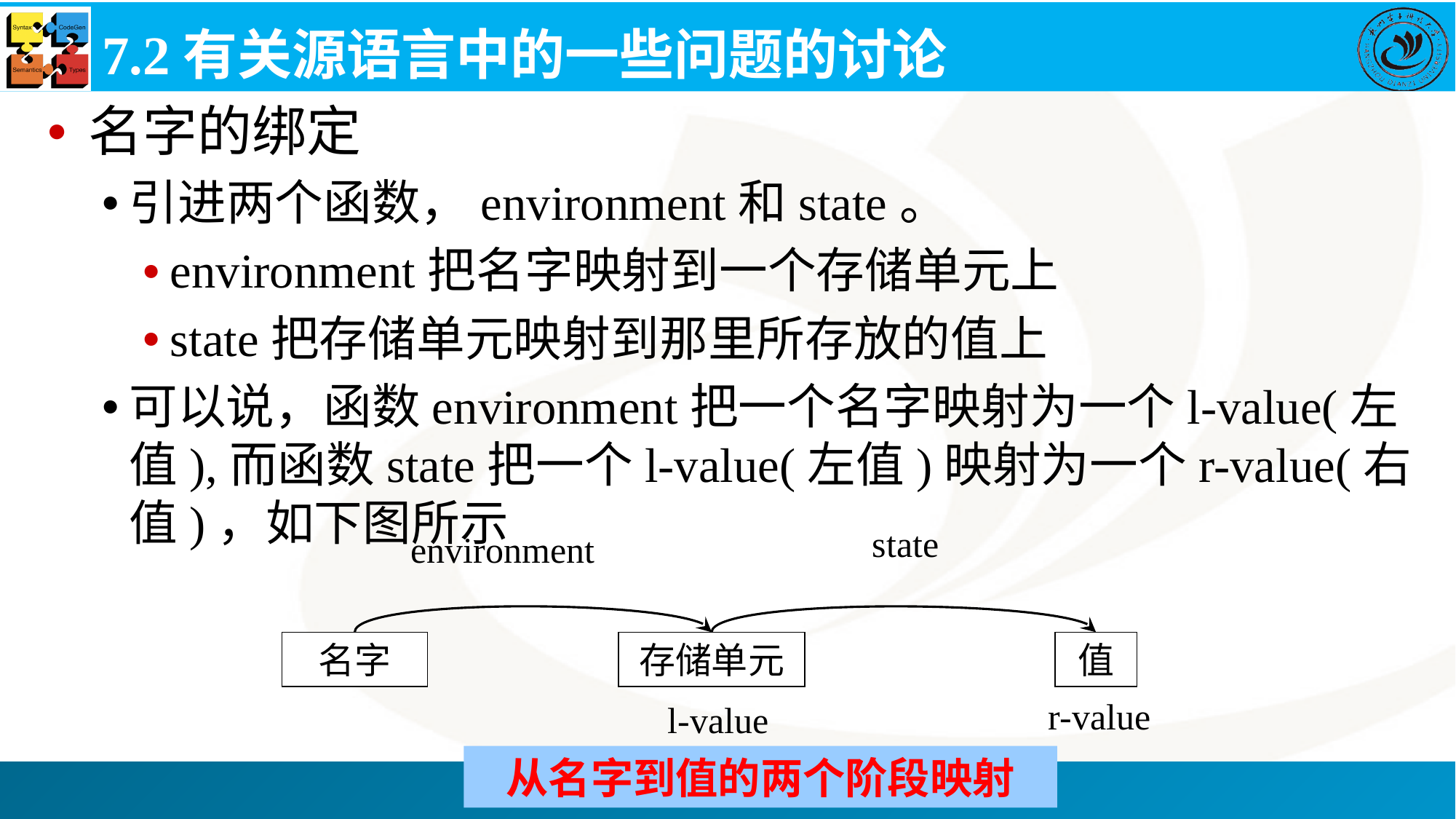

# 7.2有关源语言中的一些问题的讨论
名字的绑定
引进两个函数，environment和state。
environment把名字映射到一个存储单元上
state把存储单元映射到那里所存放的值上
可以说，函数environment把一个名字映射为一个l-value(左值),而函数state把一个l-value(左值)映射为一个r-value(右值)，如下图所示
state
environment
名字
存储单元
值
r-value
l-value
从名字到值的两个阶段映射
20